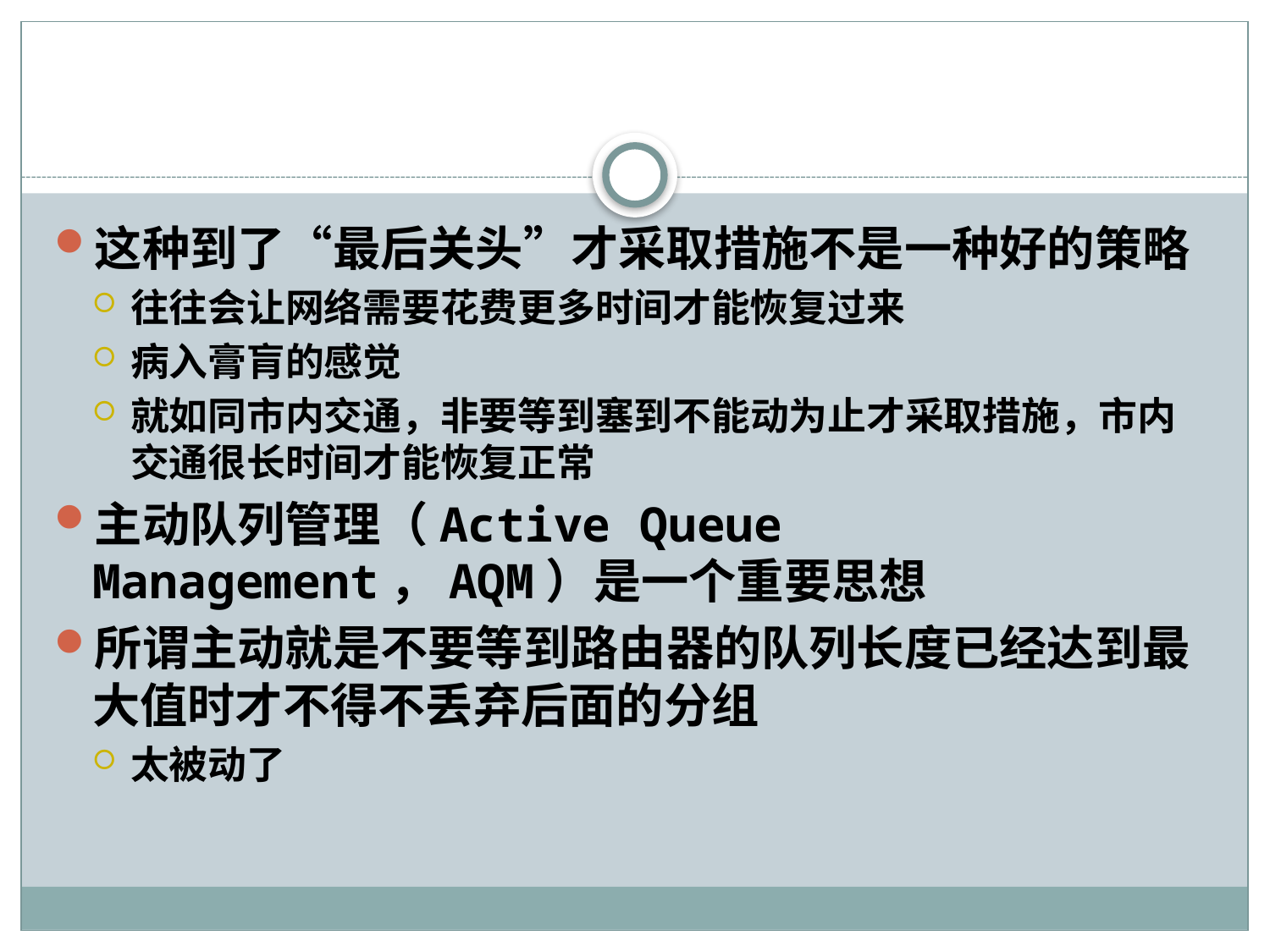

#
这种到了“最后关头”才采取措施不是一种好的策略
往往会让网络需要花费更多时间才能恢复过来
病入膏肓的感觉
就如同市内交通，非要等到塞到不能动为止才采取措施，市内交通很长时间才能恢复正常
主动队列管理（Active Queue Management，AQM）是一个重要思想
所谓主动就是不要等到路由器的队列长度已经达到最大值时才不得不丢弃后面的分组
太被动了